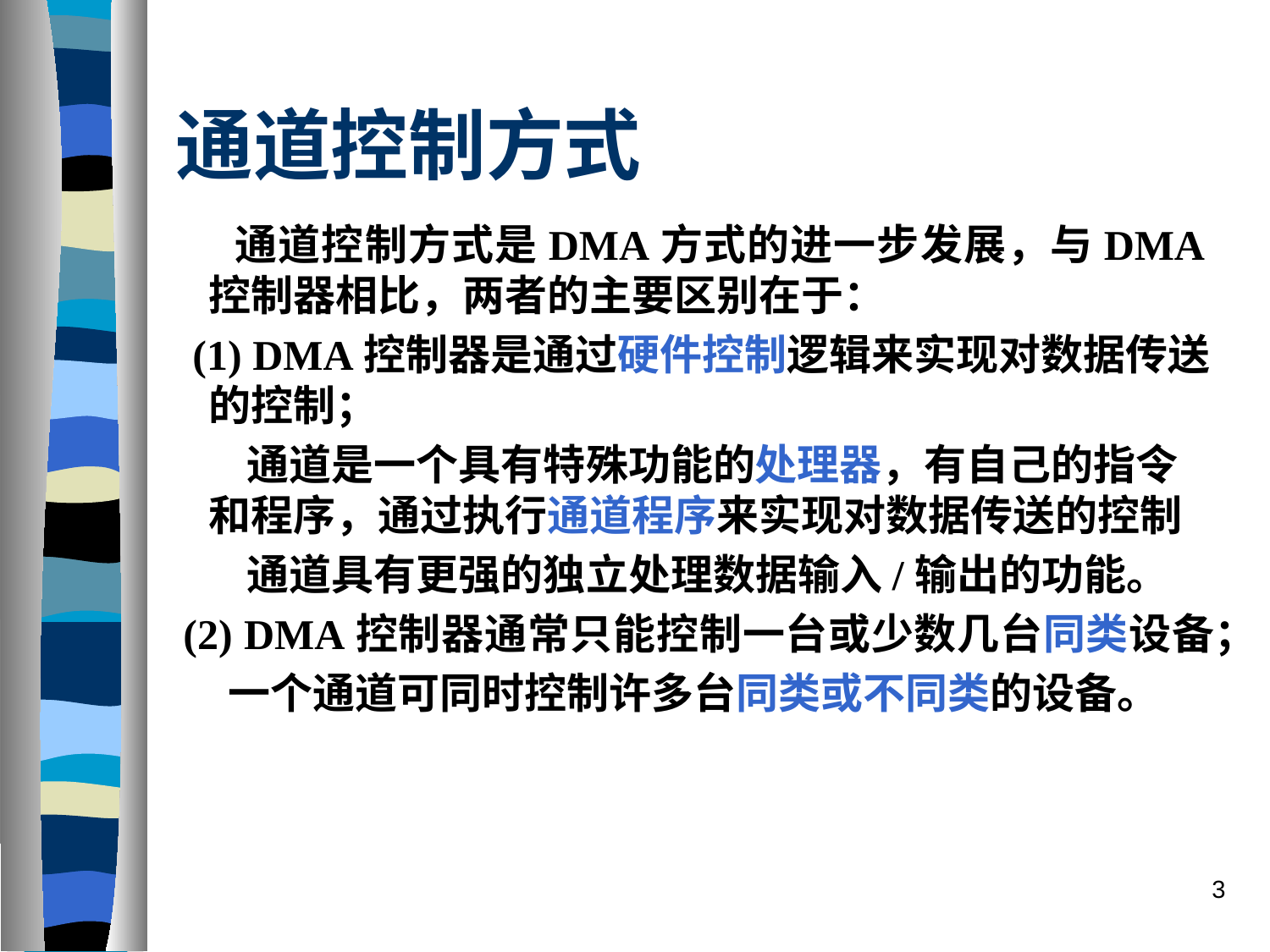

# 通道控制方式
      通道控制方式是DMA方式的进一步发展，与DMA控制器相比，两者的主要区别在于：
   (1) DMA控制器是通过硬件控制逻辑来实现对数据传送的控制；
        通道是一个具有特殊功能的处理器，有自己的指令和程序，通过执行通道程序来实现对数据传送的控制
        通道具有更强的独立处理数据输入/输出的功能。
  (2) DMA控制器通常只能控制一台或少数几台同类设备；
      一个通道可同时控制许多台同类或不同类的设备。

3